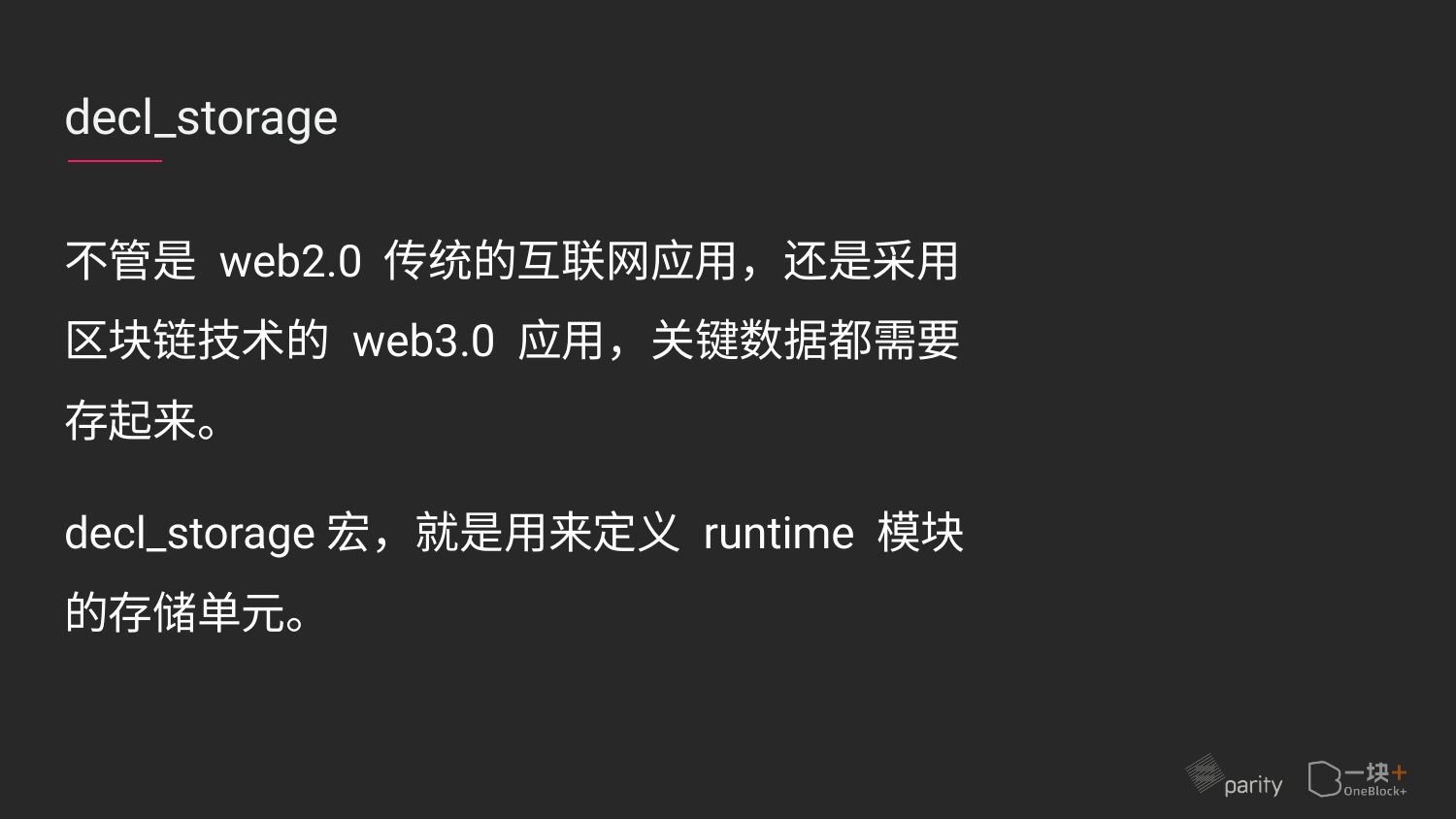

# decl_storage
不管是 web2.0 传统的互联网应用，还是采用区块链技术的 web3.0 应用，关键数据都需要存起来。
decl_storage宏，就是用来定义 runtime 模块的存储单元。